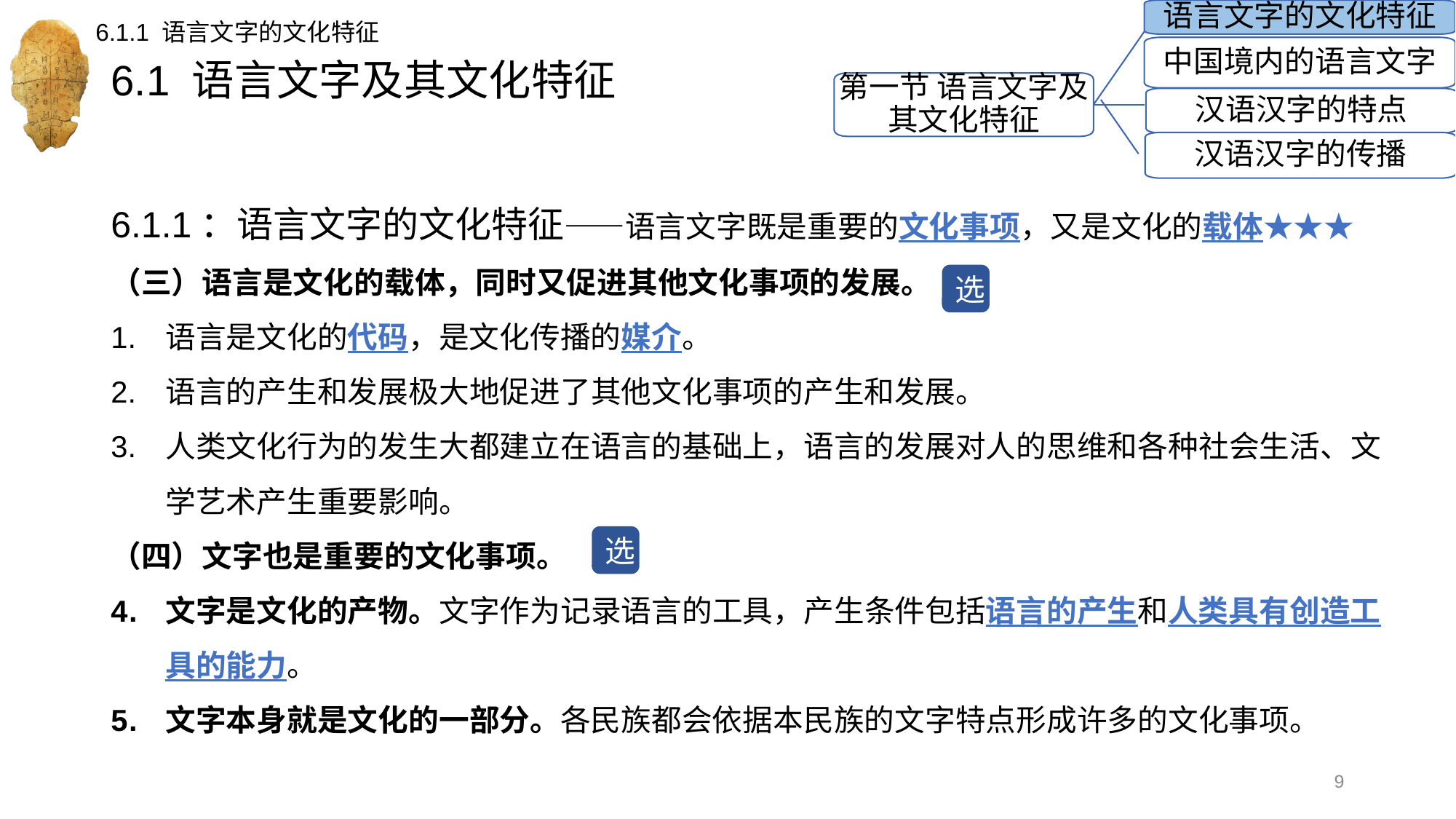

语言文字的文化特征
6.1.1 语言文字的文化特征
中国境内的语言文字
# 6.1 语言文字及其文化特征

第一节 语言文字及其文化特征
汉语汉字的特点

汉语汉字的传播
6.1.1：语言文字的文化特征——语言文字既是重要的文化事项，又是文化的载体★★★
（三）语言是文化的载体，同时又促进其他文化事项的发展。
语言是文化的代码，是文化传播的媒介。
语言的产生和发展极大地促进了其他文化事项的产生和发展。
人类文化行为的发生大都建立在语言的基础上，语言的发展对人的思维和各种社会生活、文学艺术产生重要影响。
（四）文字也是重要的文化事项。
文字是文化的产物。文字作为记录语言的工具，产生条件包括语言的产生和人类具有创造工具的能力。
文字本身就是文化的一部分。各民族都会依据本民族的文字特点形成许多的文化事项。
选
选
9